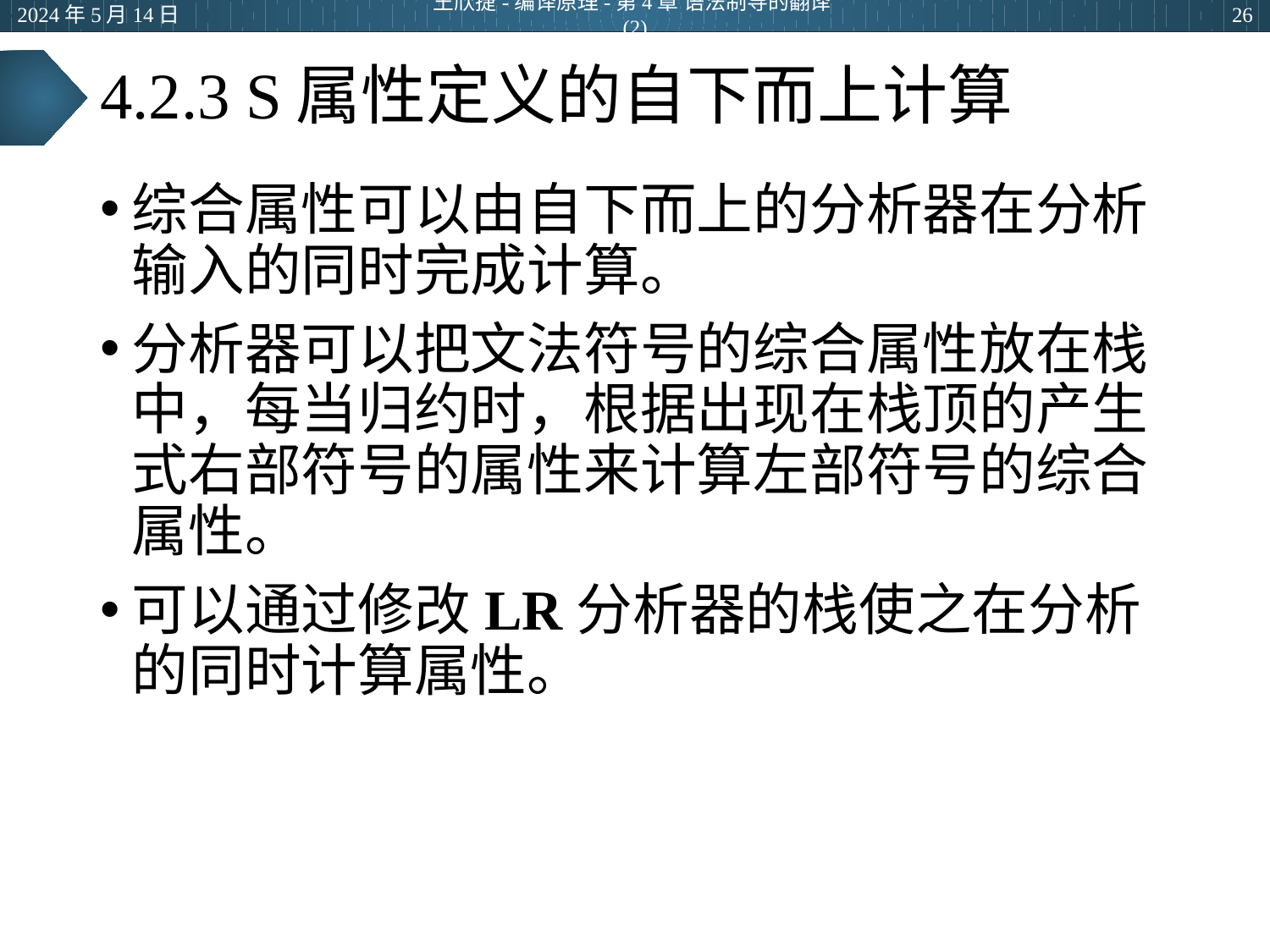

2024年5月14日
王欣捷-编译原理-第4章 语法制导的翻译(2)
26
# 4.2.3 S属性定义的自下而上计算
综合属性可以由自下而上的分析器在分析输入的同时完成计算。
分析器可以把文法符号的综合属性放在栈中，每当归约时，根据出现在栈顶的产生式右部符号的属性来计算左部符号的综合属性。
可以通过修改LR分析器的栈使之在分析的同时计算属性。